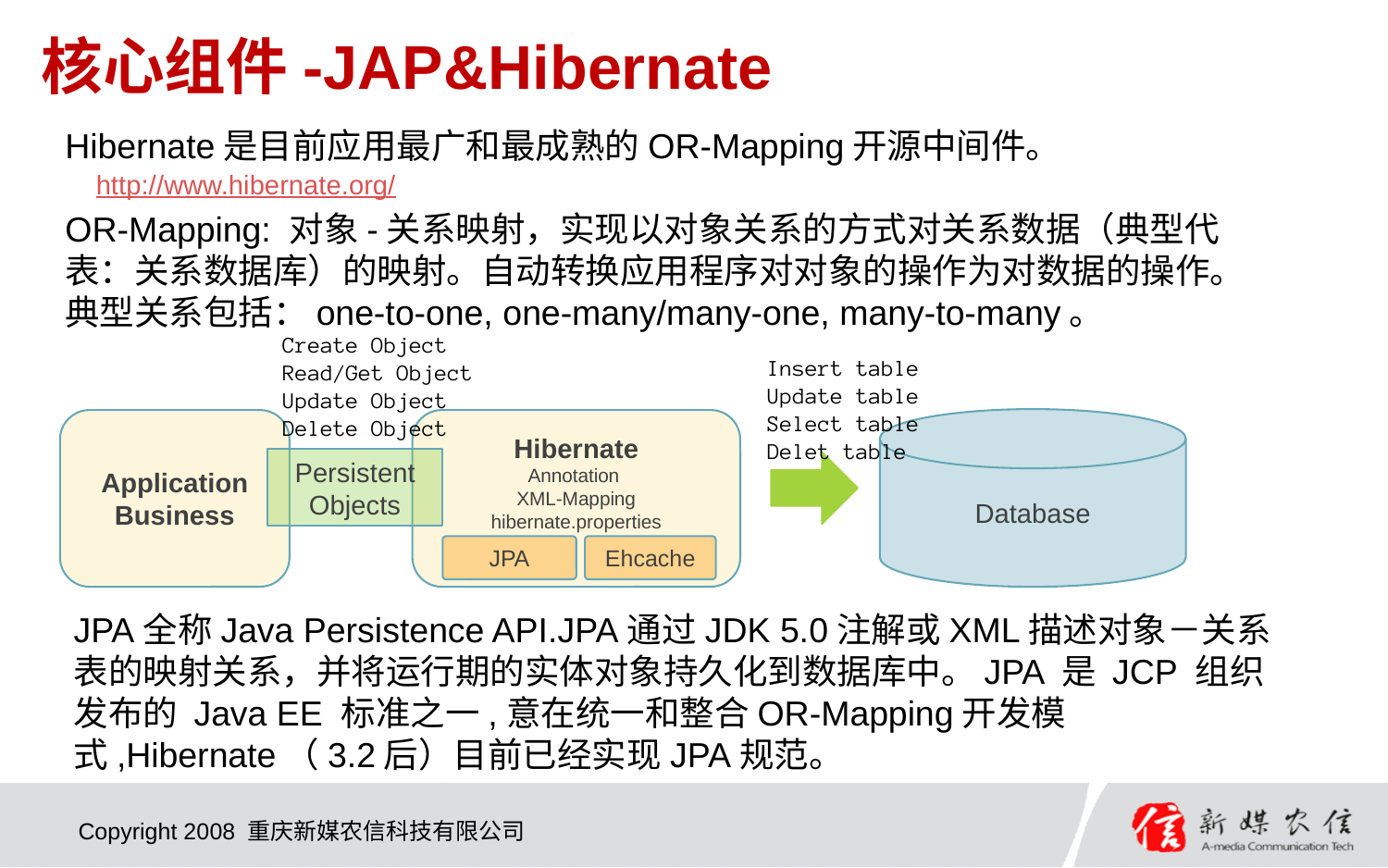

# 核心组件-JAP&Hibernate
Hibernate是目前应用最广和最成熟的OR-Mapping开源中间件。

OR-Mapping: 对象-关系映射，实现以对象关系的方式对关系数据（典型代表：关系数据库）的映射。自动转换应用程序对对象的操作为对数据的操作。典型关系包括：one-to-one, one-many/many-one, many-to-many。
http://www.hibernate.org/
Create Object
Read/Get Object
Update Object
Delete Object
Insert table
Update table
Select table
Delet table
Database
Application Business
Hibernate
Annotation
XML-Mapping hibernate.properties

Persistent Objects

JPA
Ehcache
JPA全称Java Persistence API.JPA通过JDK 5.0注解或XML描述对象－关系表的映射关系，并将运行期的实体对象持久化到数据库中。JPA 是 JCP 组织发布的 Java EE 标准之一,意在统一和整合OR-Mapping开发模式,Hibernate（3.2后）目前已经实现JPA规范。